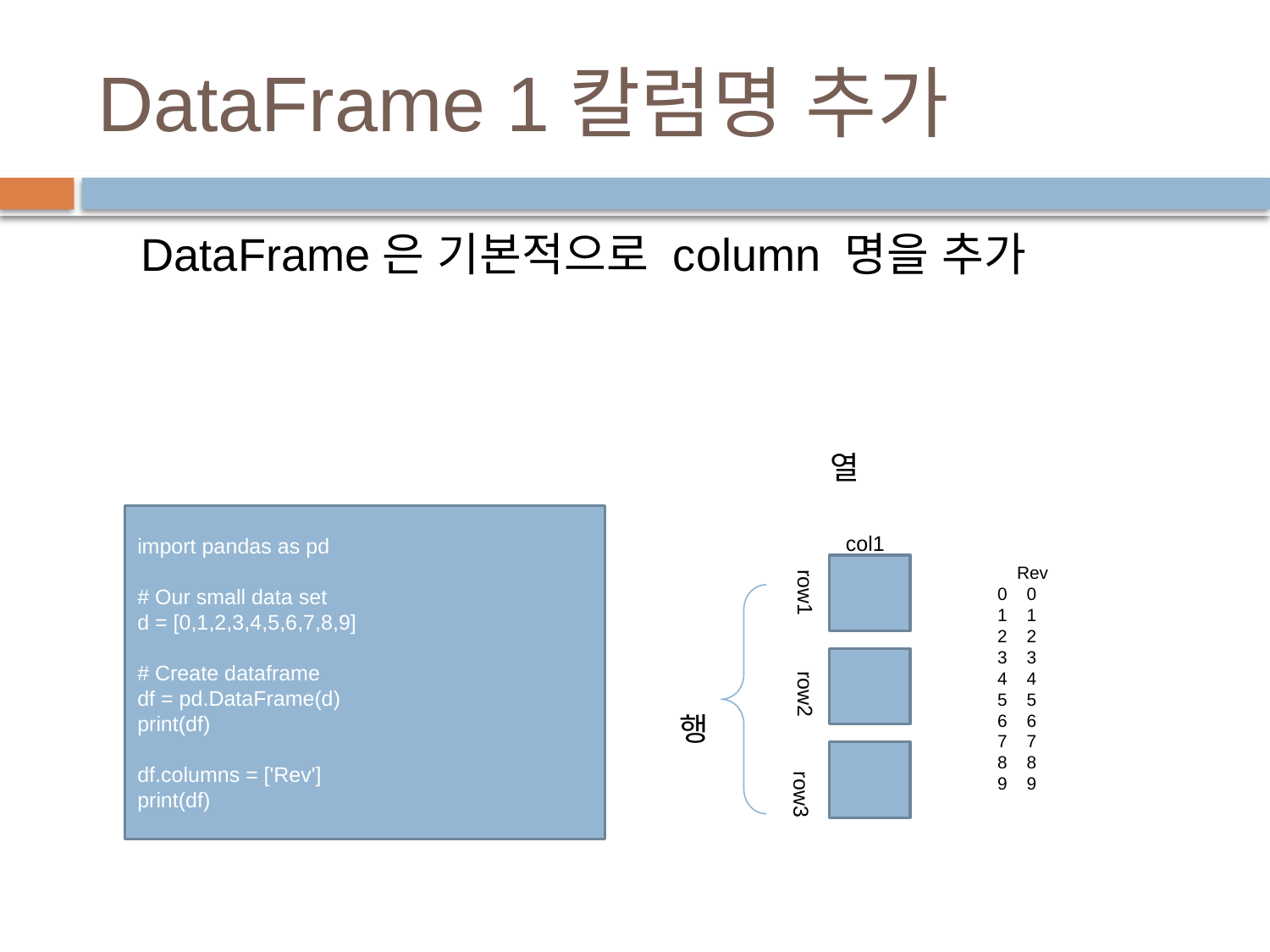

# DataFrame 1칼럼명 추가
DataFrame은 기본적으로 column 명을 추가
열
col1

row1

row2
행

row3
import pandas as pd

# Our small data set
d = [0,1,2,3,4,5,6,7,8,9]

# Create dataframe
df = pd.DataFrame(d)
print(df)

df.columns = ['Rev']
print(df)
    Rev
0    0
1    1
2    2
3    3
4    4
5    5
6    6
7    7
8    8
9    9